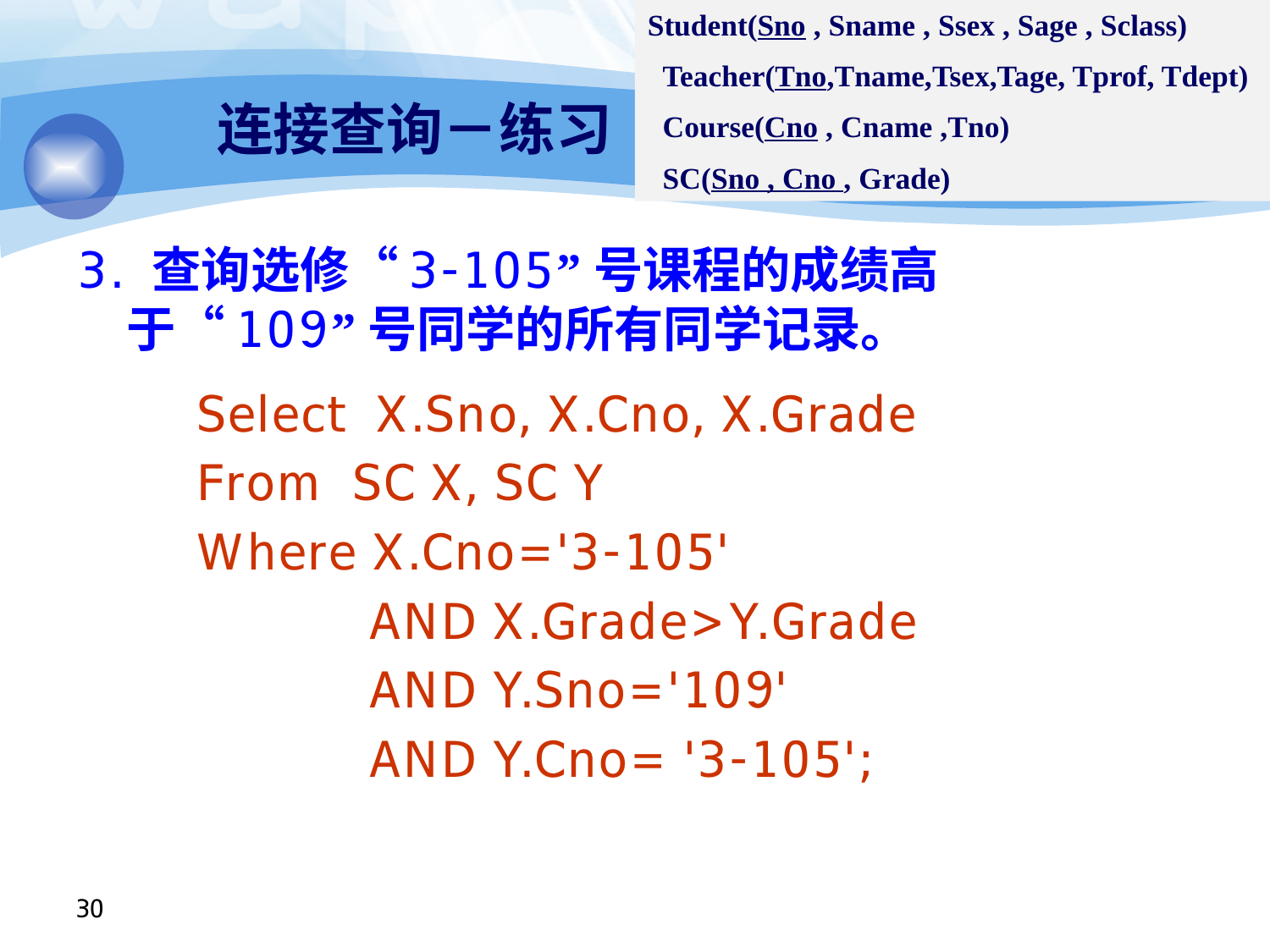

Student(Sno , Sname , Ssex , Sage , Sclass)
  Teacher(Tno,Tname,Tsex,Tage, Tprof, Tdept)
  Course(Cno , Cname ,Tno)
  SC(Sno , Cno , Grade)
# 连接查询－练习
3. 查询选修“3-105”号课程的成绩高于“109”号同学的所有同学记录。
Select  X.Sno, X.Cno, X.Grade
From  SC X, SC Y
Where X.Cno='3-105'
            AND X.Grade>Y.Grade
            AND Y.Sno='109'
            AND Y.Cno= '3-105';
30